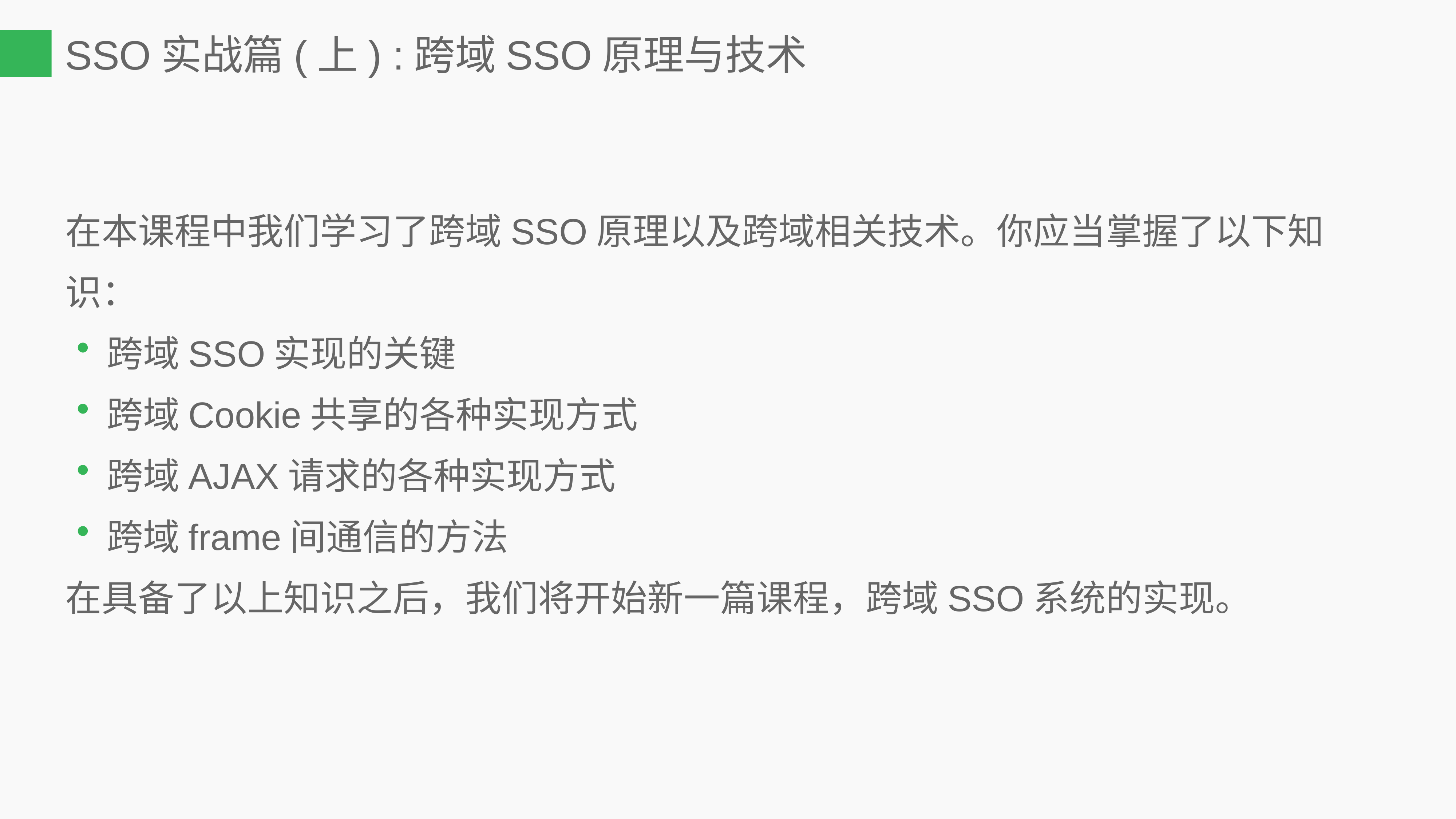

SSO实战篇(上) :跨域SSO原理与技术

在本课程中我们学习了跨域SSO原理以及跨域相关技术。你应当掌握了以下知识：
跨域SSO实现的关键
跨域Cookie共享的各种实现方式
跨域AJAX请求的各种实现方式
跨域frame间通信的方法
在具备了以上知识之后，我们将开始新一篇课程，跨域SSO系统的实现。